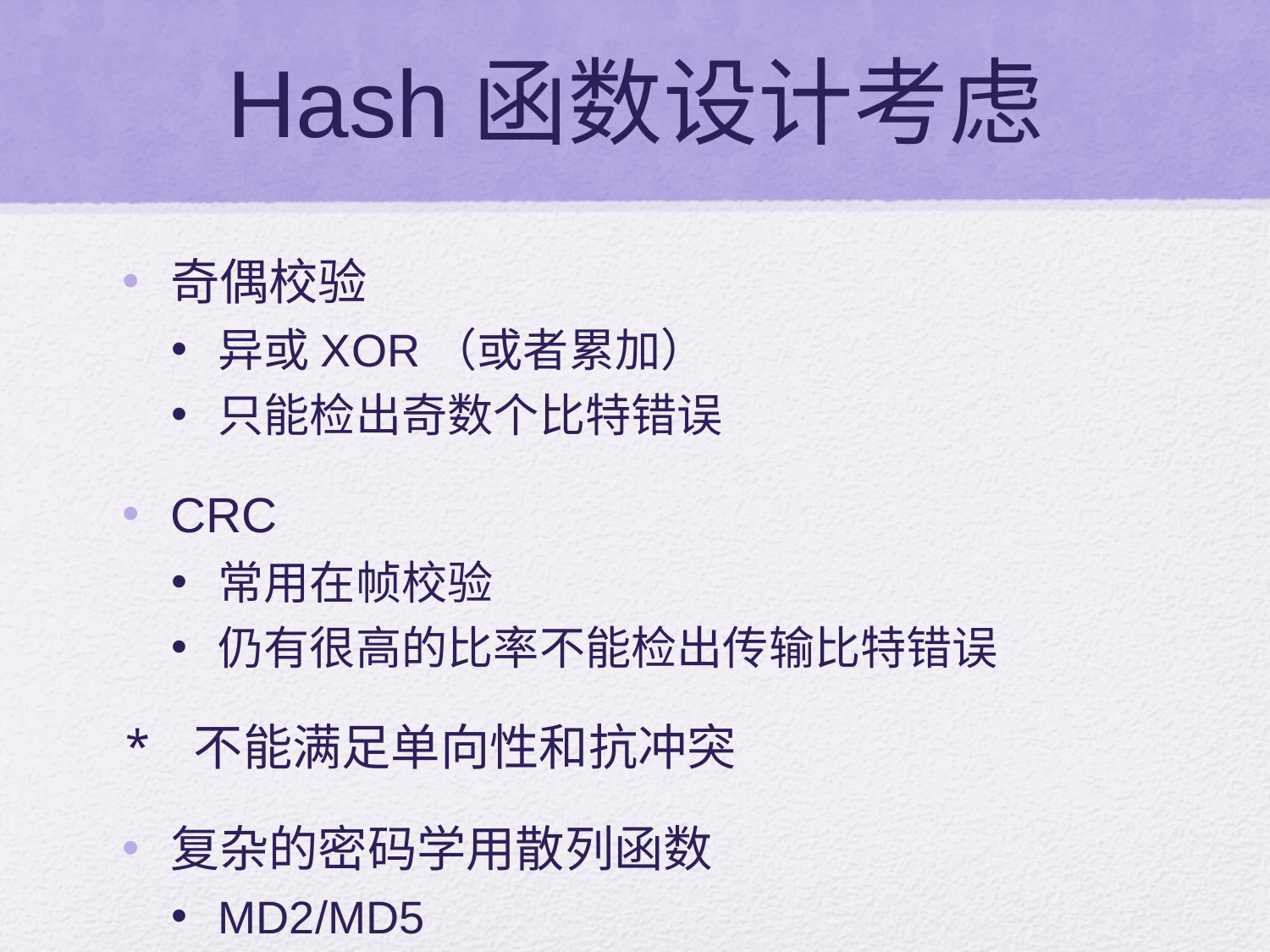

# Hash函数设计考虑
奇偶校验
异或XOR（或者累加）
只能检出奇数个比特错误
CRC
常用在帧校验
仍有很高的比率不能检出传输比特错误
* 不能满足单向性和抗冲突
复杂的密码学用散列函数
MD2/MD5
SHA/SHA1